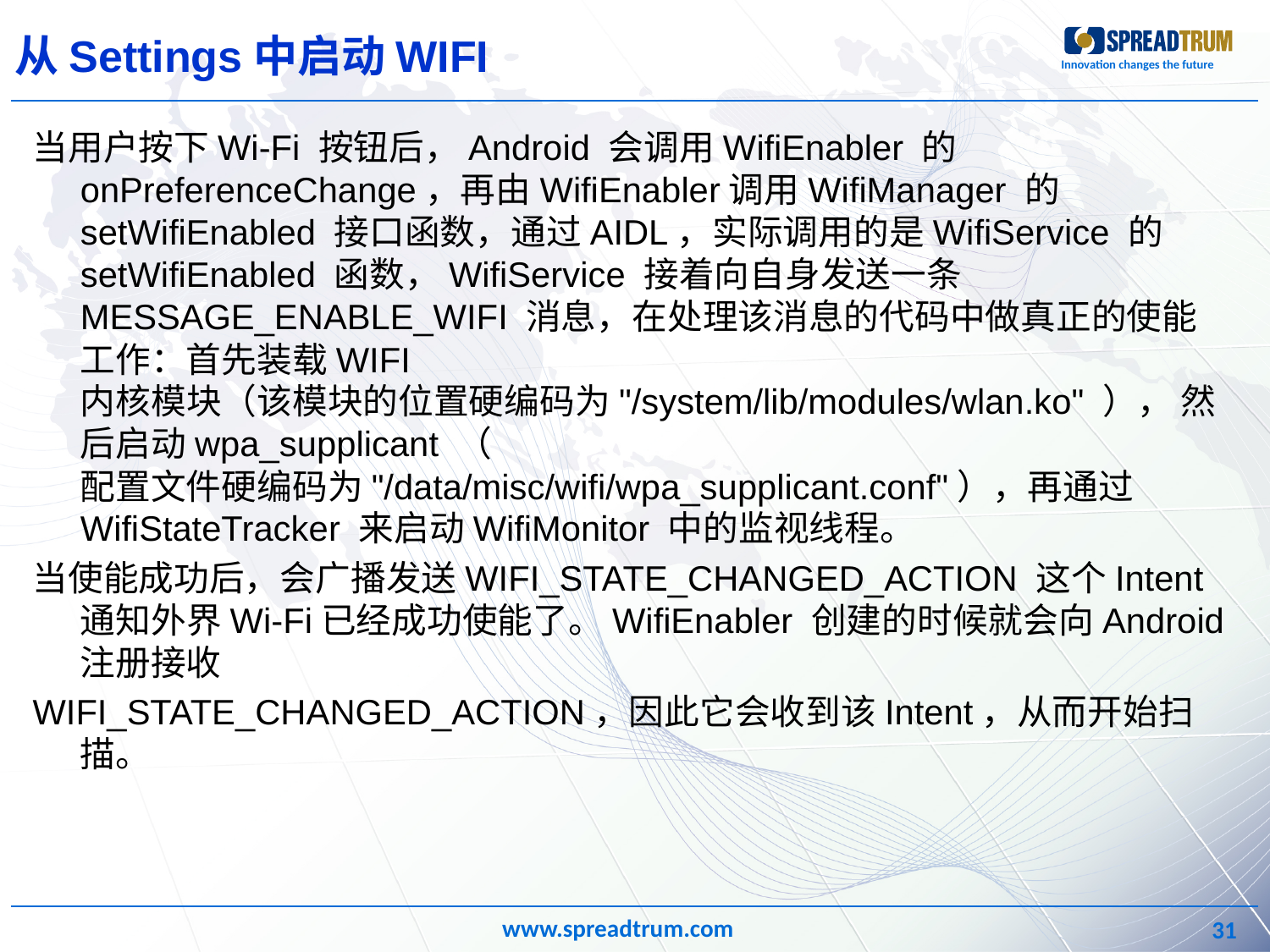

# 从Settings中启动WIFI
当用户按下Wi-Fi 按钮后，Android 会调用WifiEnabler 的onPreferenceChange，再由WifiEnabler调用WifiManager 的setWifiEnabled 接口函数，通过AIDL，实际调用的是WifiService 的setWifiEnabled 函数，WifiService 接着向自身发送一条MESSAGE_ENABLE_WIFI 消息，在处理该消息的代码中做真正的使能工作：首先装载WIFI 内核模块（该模块的位置硬编码为"/system/lib/modules/wlan.ko" ）， 然后启动wpa_supplicant （ 配置文件硬编码为"/data/misc/wifi/wpa_supplicant.conf"），再通过WifiStateTracker 来启动WifiMonitor 中的监视线程。
当使能成功后，会广播发送WIFI_STATE_CHANGED_ACTION 这个Intent 通知外界Wi-Fi已经成功使能了。WifiEnabler 创建的时候就会向Android 注册接收
WIFI_STATE_CHANGED_ACTION，因此它会收到该Intent，从而开始扫描。